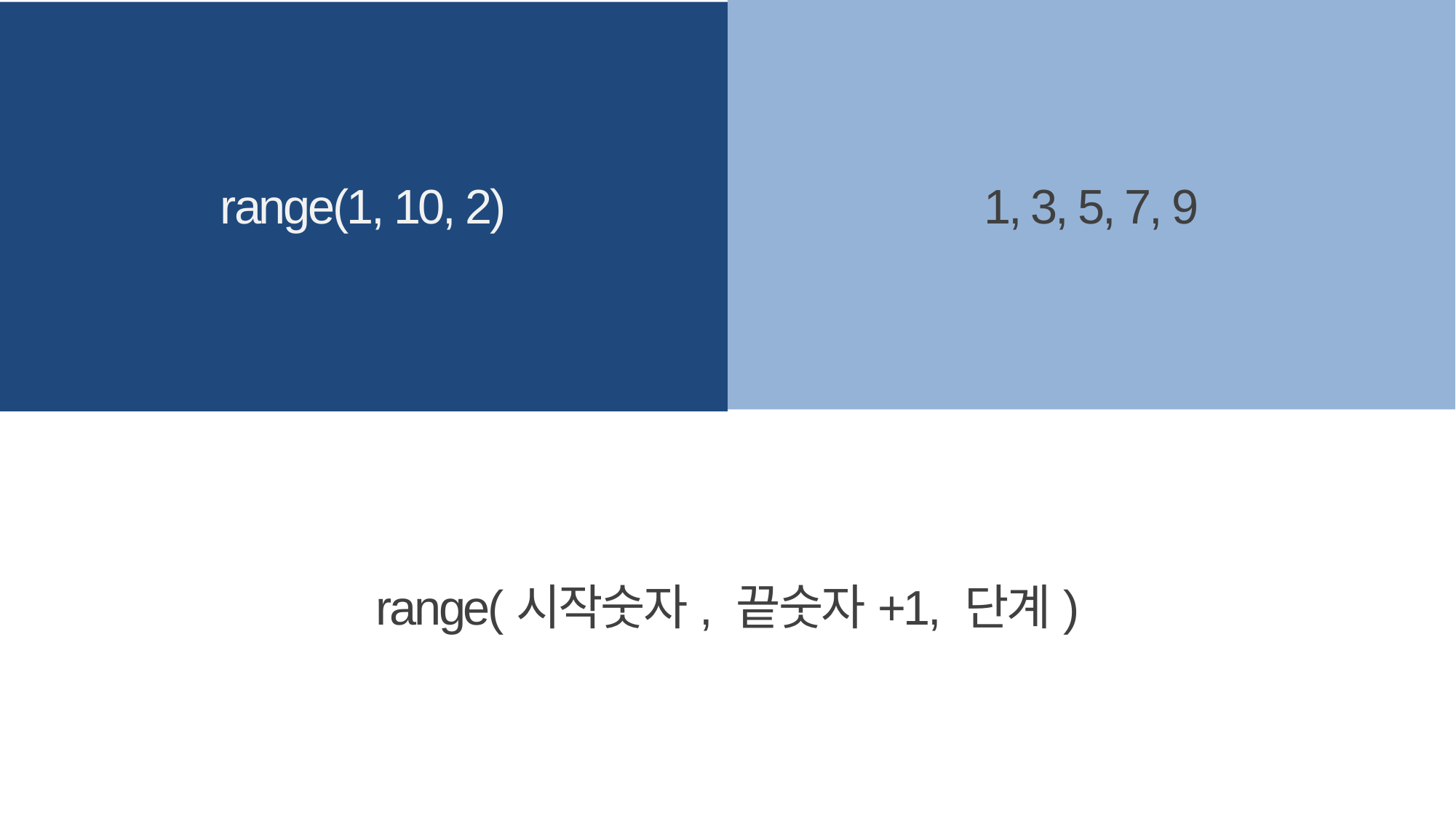

range(1, 10, 2)
1, 3, 5, 7, 9

range(시작숫자, 끝숫자+1, 단계)